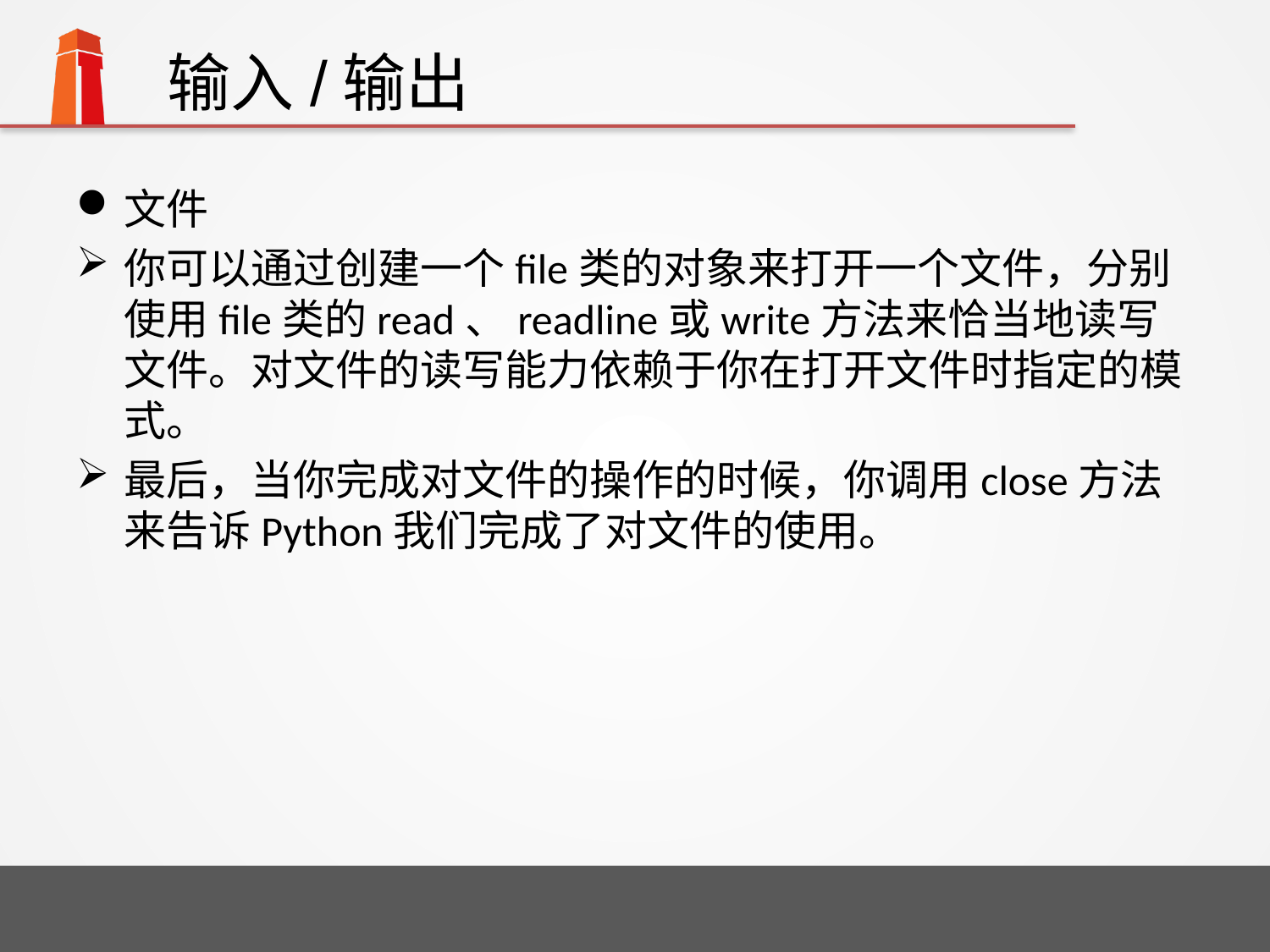

# 输入/输出
文件
你可以通过创建一个file类的对象来打开一个文件，分别使用file类的read、readline或write方法来恰当地读写文件。对文件的读写能力依赖于你在打开文件时指定的模式。
最后，当你完成对文件的操作的时候，你调用close方法来告诉Python我们完成了对文件的使用。